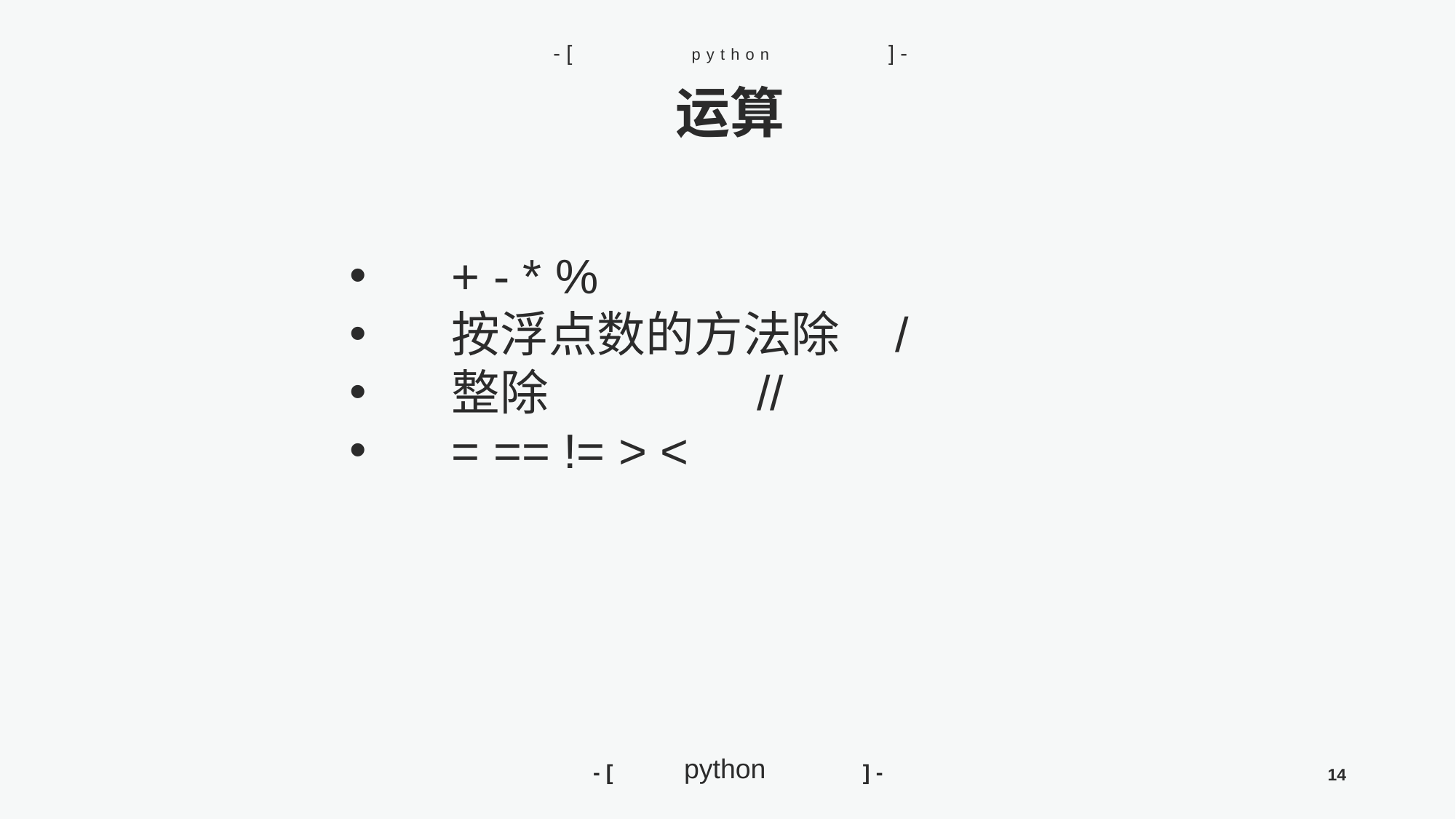

-[
]-
python
运算
+ - * %
按浮点数的方法除    /
整除                  //
= == != > <